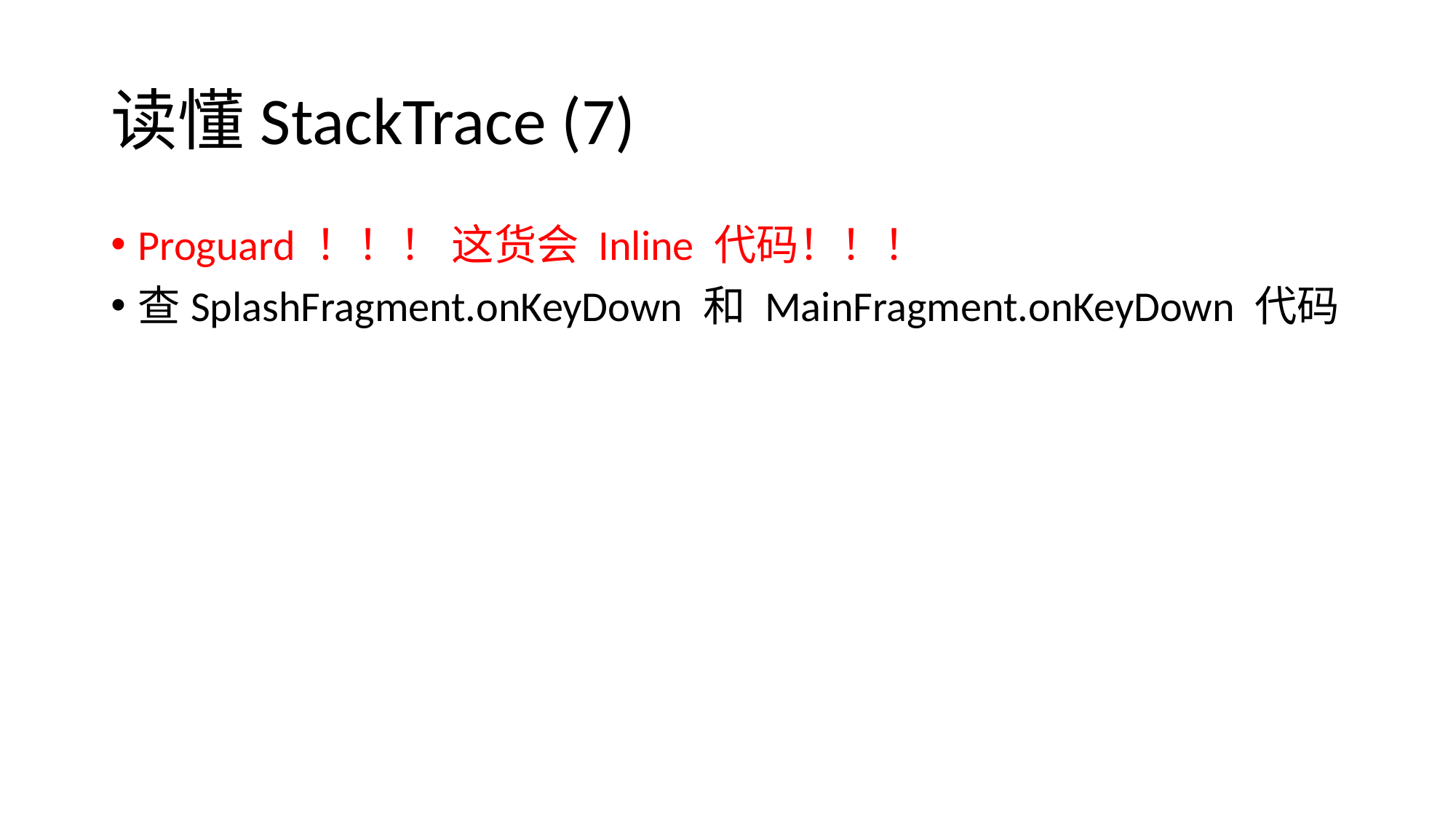

# 读懂StackTrace (7)
Proguard ！！！ 这货会 Inline 代码！！！
查SplashFragment.onKeyDown 和 MainFragment.onKeyDown 代码